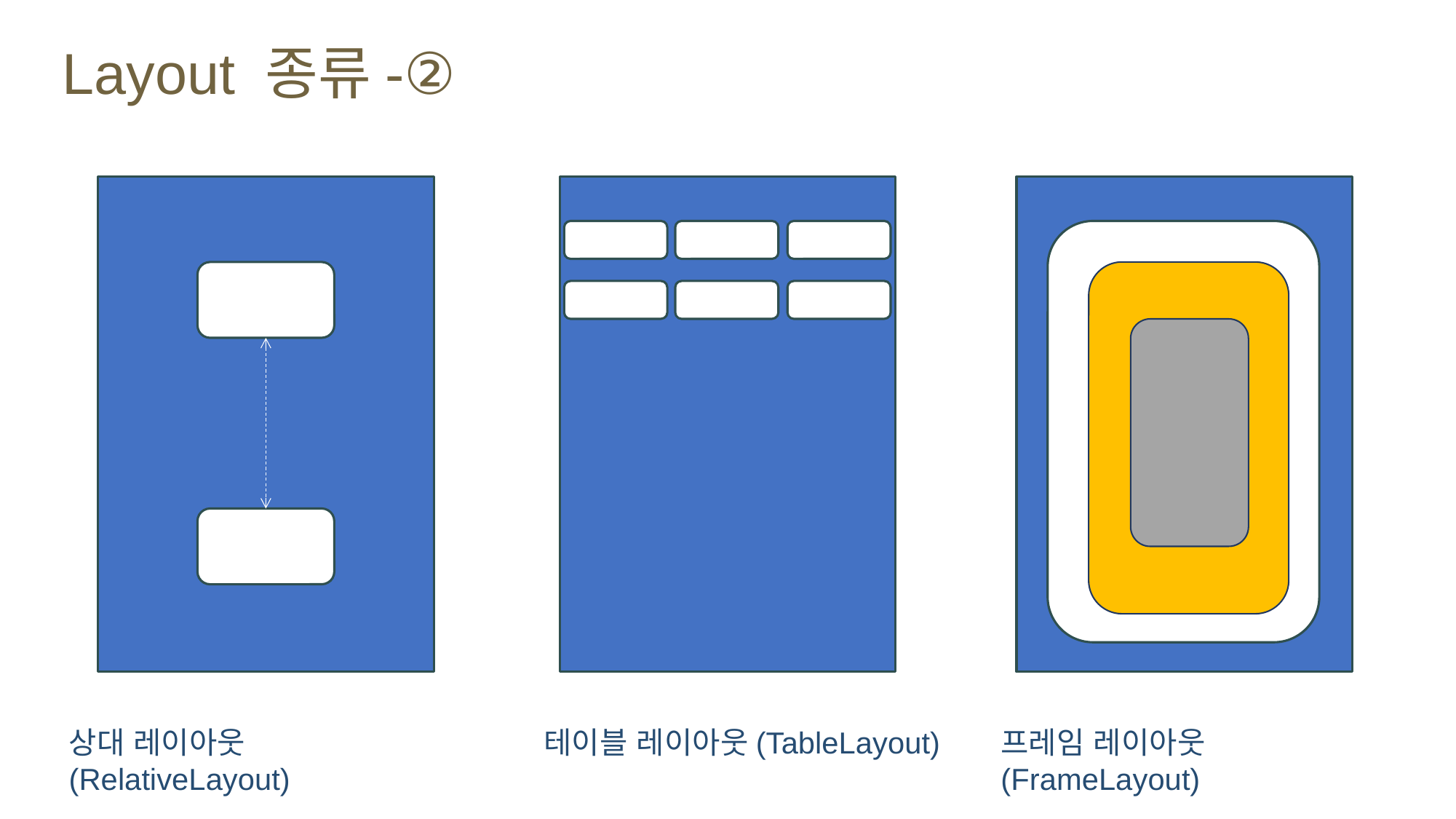

# Layout 종류-②

상대 레이아웃(RelativeLayout)
테이블 레이아웃(TableLayout)
프레임 레이아웃(FrameLayout)